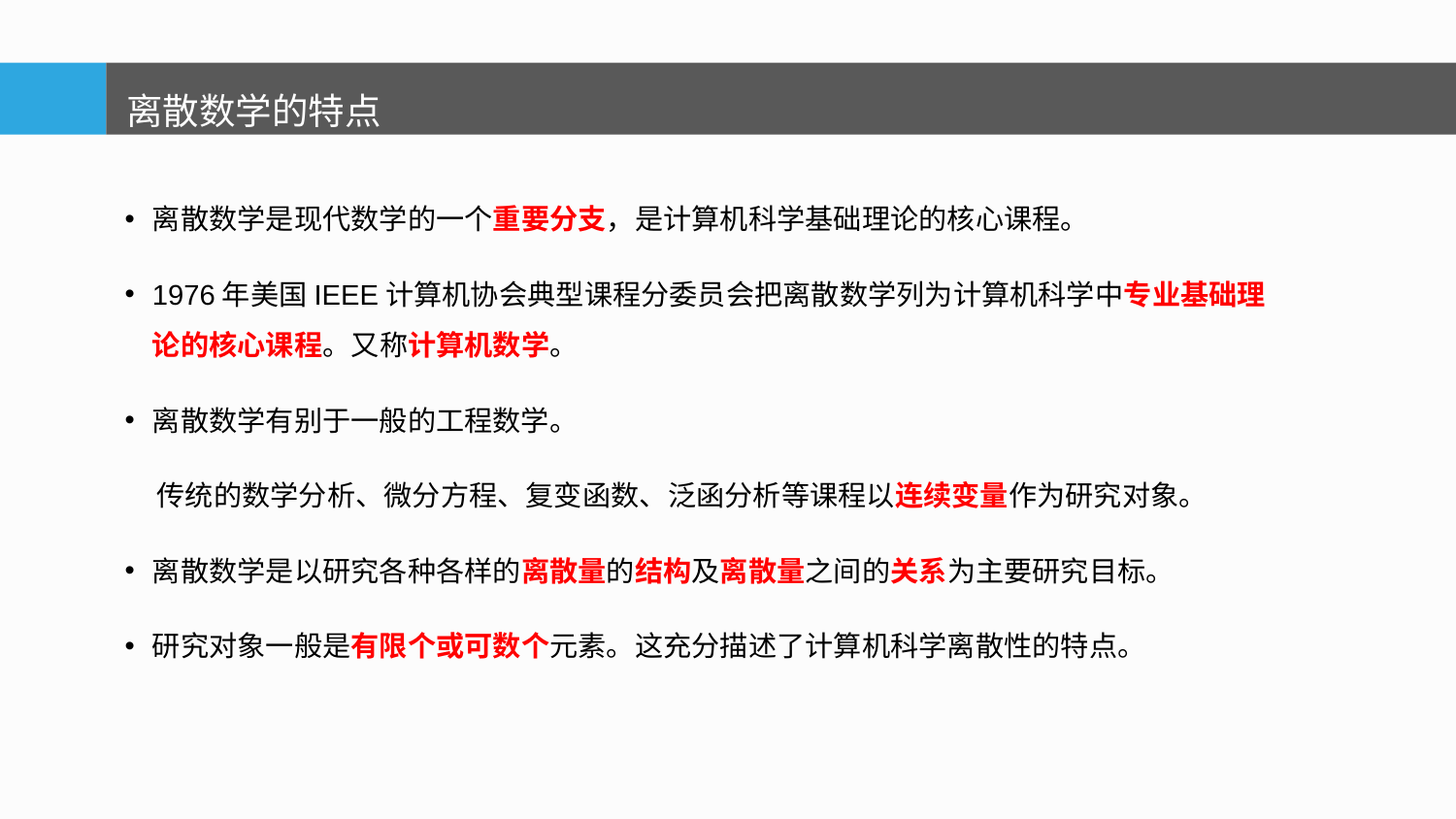

离散数学的特点

离散数学是现代数学的一个重要分支，是计算机科学基础理论的核心课程。
1976年美国IEEE计算机协会典型课程分委员会把离散数学列为计算机科学中专业基础理论的核心课程。又称计算机数学。
离散数学有别于一般的工程数学。
    传统的数学分析、微分方程、复变函数、泛函分析等课程以连续变量作为研究对象。
离散数学是以研究各种各样的离散量的结构及离散量之间的关系为主要研究目标。
研究对象一般是有限个或可数个元素。这充分描述了计算机科学离散性的特点。